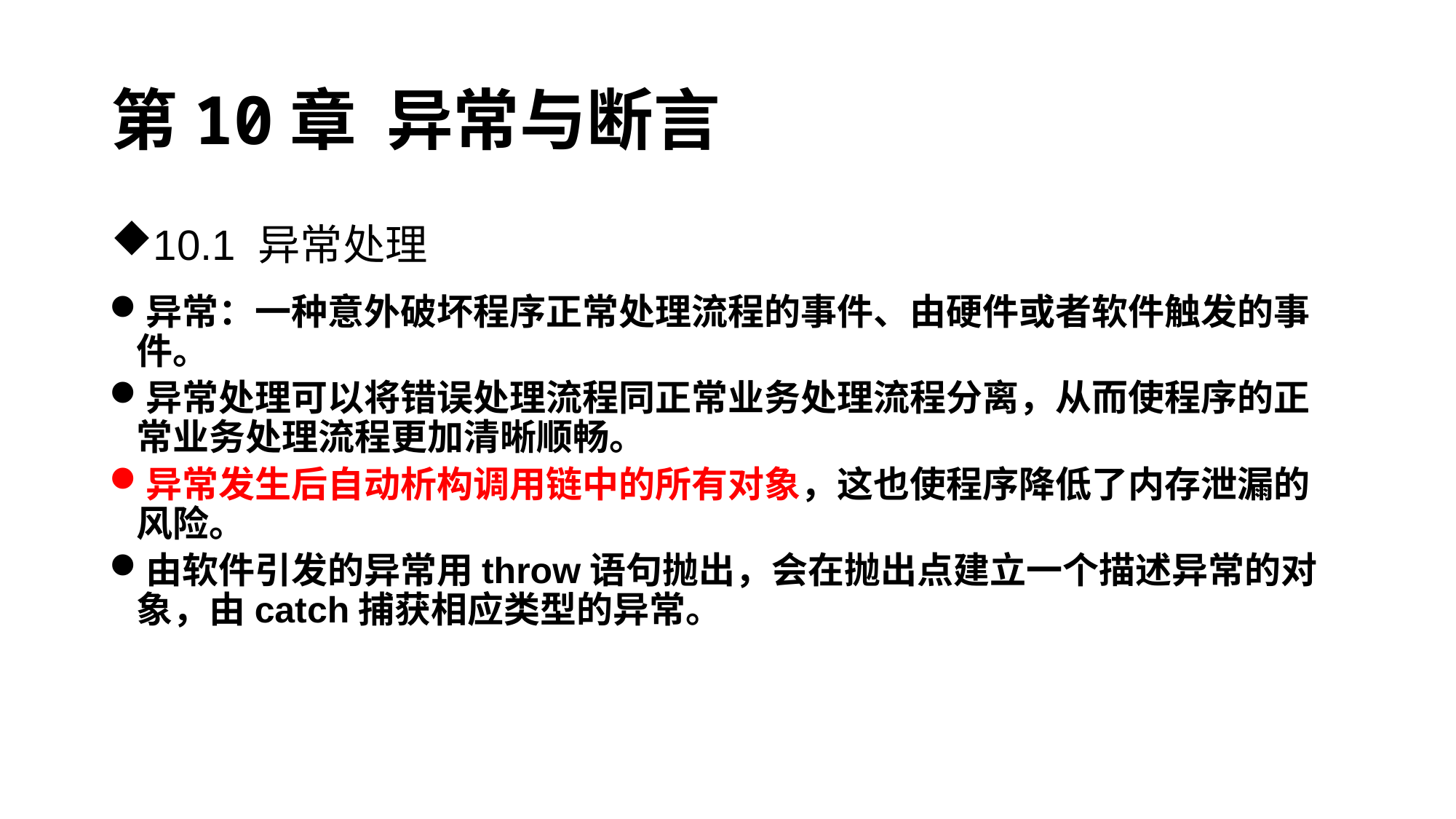

# 第10章  异常与断言
10.1 异常处理
异常：一种意外破坏程序正常处理流程的事件、由硬件或者软件触发的事件。
异常处理可以将错误处理流程同正常业务处理流程分离，从而使程序的正常业务处理流程更加清晰顺畅。
异常发生后自动析构调用链中的所有对象，这也使程序降低了内存泄漏的风险。
由软件引发的异常用throw语句抛出，会在抛出点建立一个描述异常的对象，由catch捕获相应类型的异常。